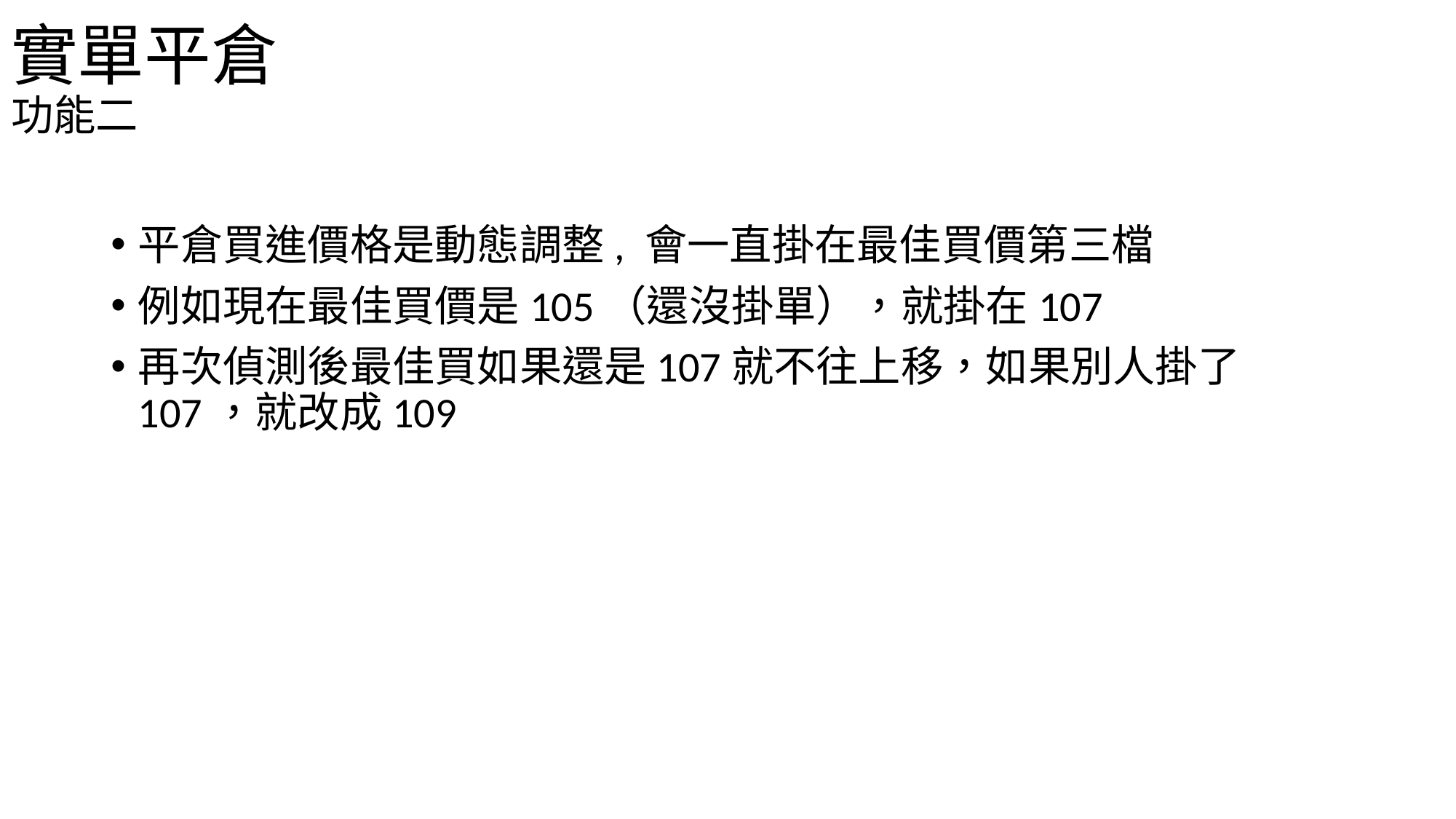

實單平倉
功能二
平倉買進價格是動態調整, 會一直掛在最佳買價第三檔
例如現在最佳買價是105（還沒掛單），就掛在107
再次偵測後最佳買如果還是107就不往上移，如果別人掛了107，就改成109